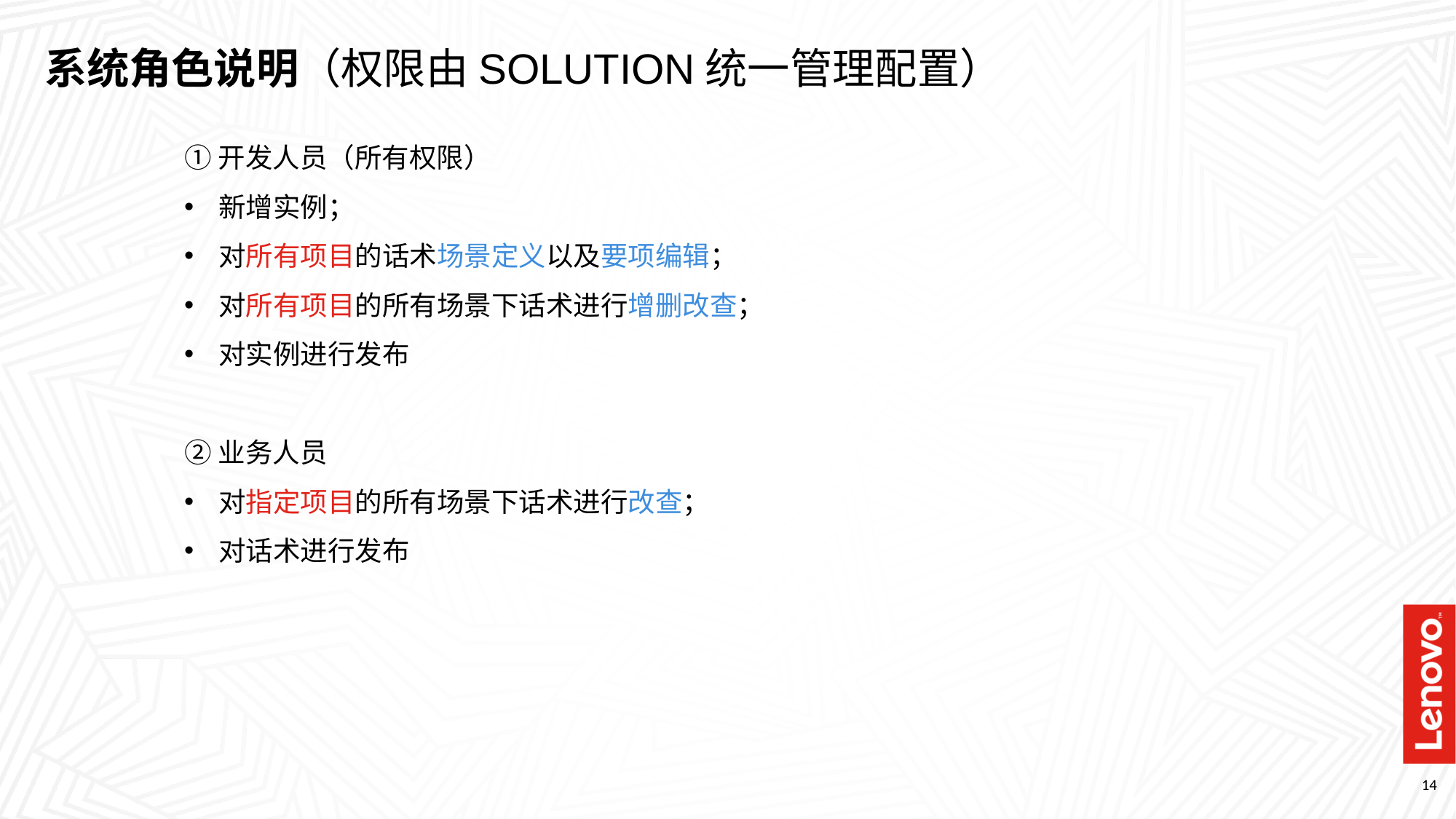

系统角色说明（权限由Solution统一管理配置）
①开发人员（所有权限）
新增实例；
对所有项目的话术场景定义以及要项编辑；
对所有项目的所有场景下话术进行增删改查；
对实例进行发布

②业务人员
对指定项目的所有场景下话术进行改查；
对话术进行发布